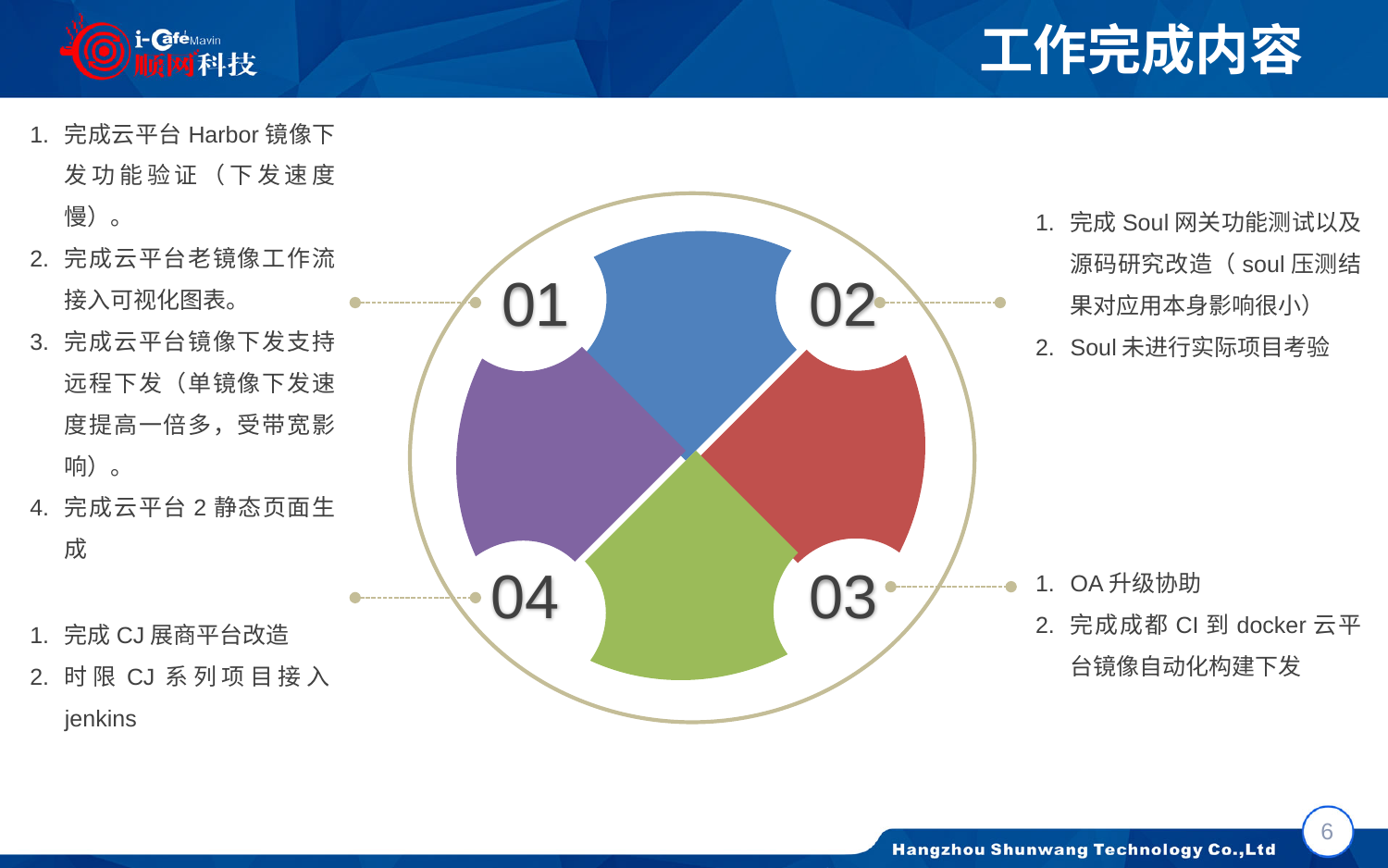

# 工作完成内容
完成云平台Harbor镜像下发功能验证（下发速度慢）。
完成云平台老镜像工作流接入可视化图表。
完成云平台镜像下发支持远程下发（单镜像下发速度提高一倍多，受带宽影响）。
完成云平台2静态页面生成
完成Soul网关功能测试以及源码研究改造（soul压测结果对应用本身影响很小）
Soul未进行实际项目考验

01
02
OA升级协助
完成成都CI到docker云平台镜像自动化构建下发
04
03
完成CJ展商平台改造
时限CJ系列项目接入jenkins
6